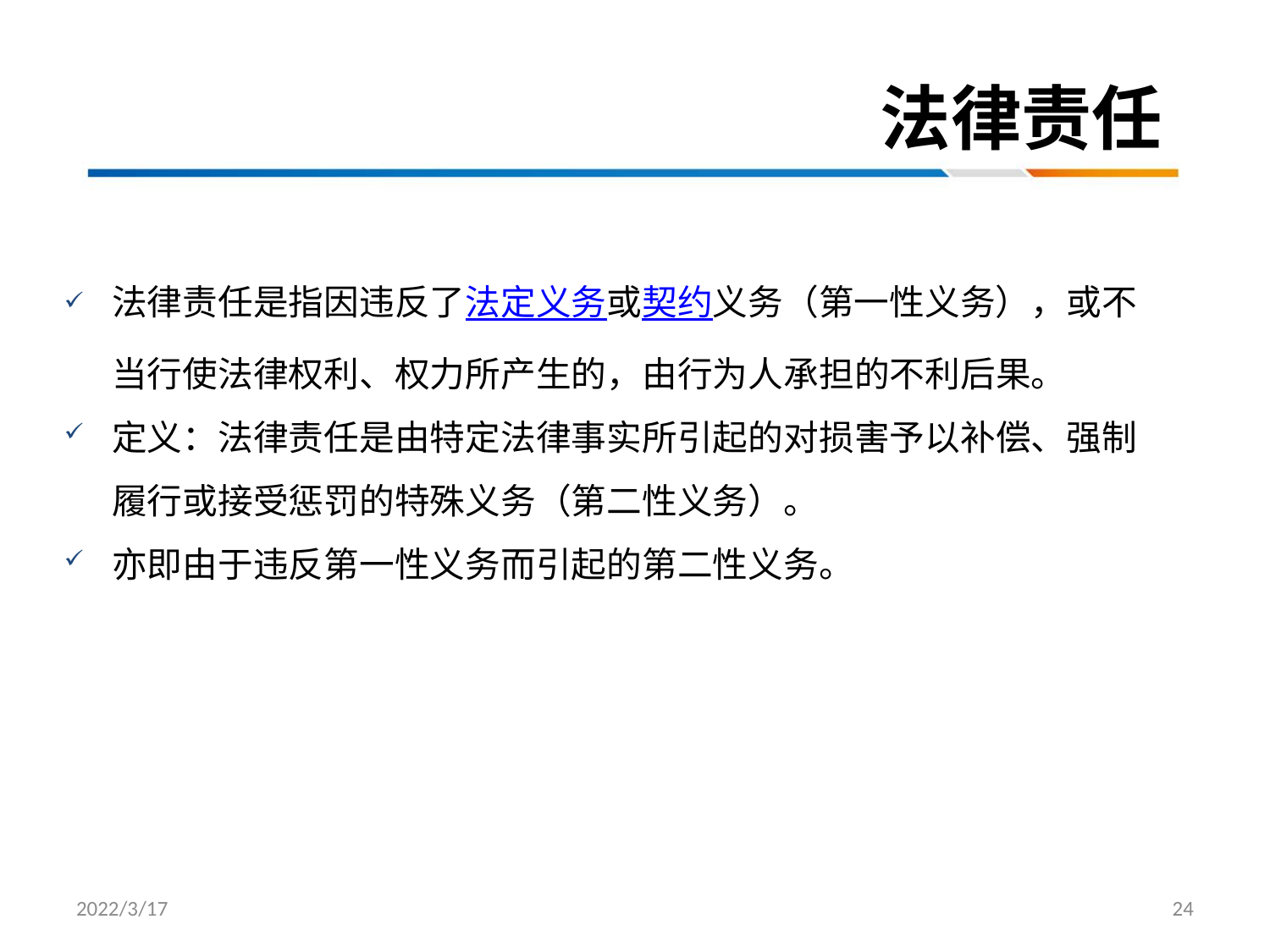

# 法律责任
法律责任是指因违反了法定义务或契约义务（第一性义务），或不当行使法律权利、权力所产生的，由行为人承担的不利后果。
定义：法律责任是由特定法律事实所引起的对损害予以补偿、强制履行或接受惩罚的特殊义务（第二性义务）。
亦即由于违反第一性义务而引起的第二性义务。

2022/3/17

24